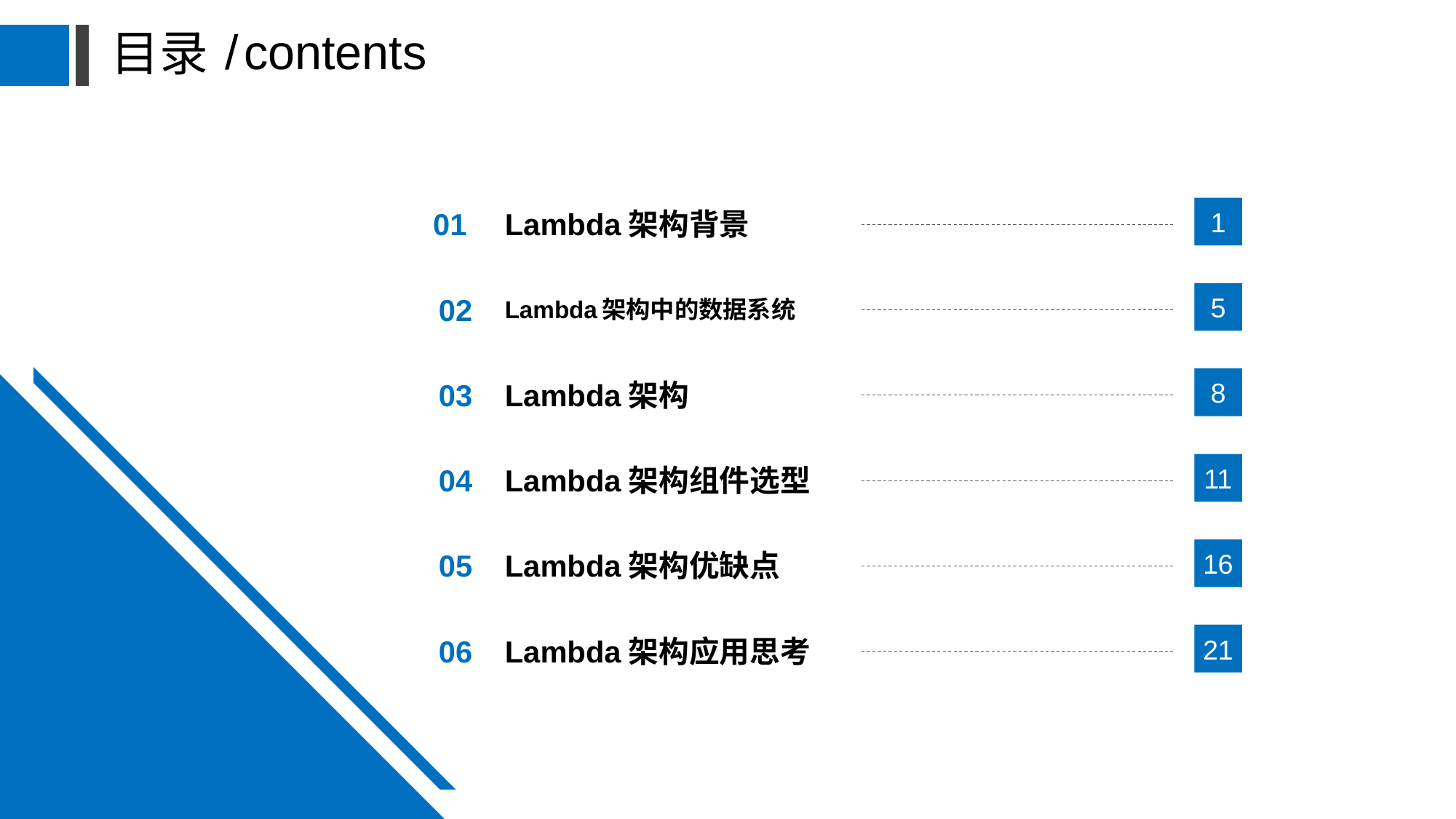

目录
/
contents
1
01
Lambda架构背景
5
02
Lambda架构中的数据系统

8
03
Lambda架构
11
04
Lambda架构组件选型
16
05
Lambda架构优缺点
21
06
Lambda架构应用思考